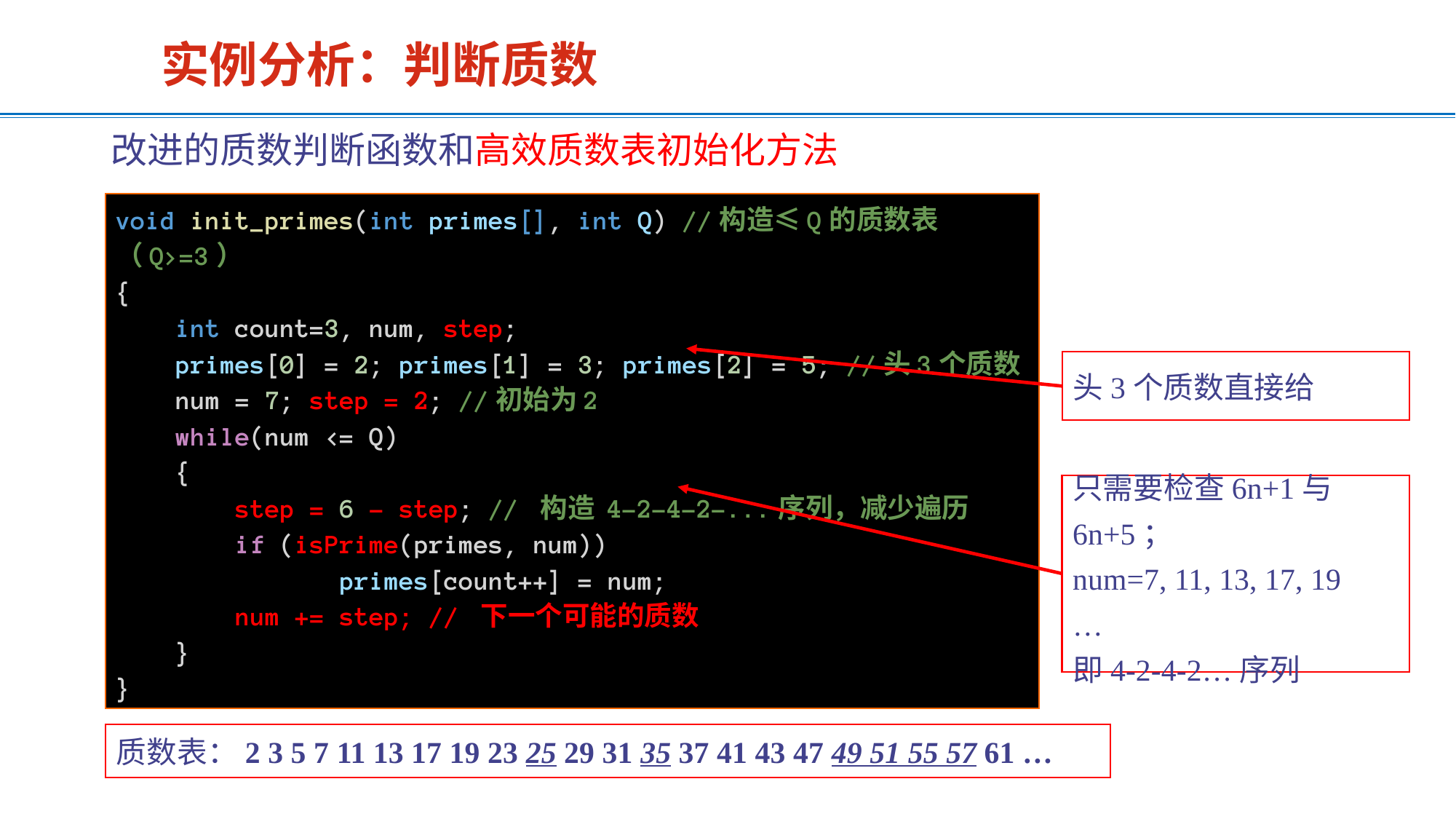

实例分析：判断质数
改进的质数判断函数和高效质数表初始化方法
void init_primes(int primes[], int Q) //构造≤Q的质数表（Q>=3）
{
    int count=3, num, step;
    primes[0] = 2; primes[1] = 3; primes[2] = 5; //头3个质数
    num = 7; step = 2; //初始为2
    while(num <= Q)
    {
        step = 6 - step; // 构造 4-2-4-2-...序列，减少遍历
        if (isPrime(primes, num))
               primes[count++] = num;
        num += step; // 下一个可能的质数
    }
}
void init_primes(int primes[], int Q) //构造含有Q个质数的表（Q>=3）
{
    int count=3, num, step;
    primes[0] = 2; primes[1] = 3; primes[2] = 5; //头3个质数
    num = 7; step = 2; //初始为2
    while(count < Q)
    {
        step = 6 - step; // 构造 4-2-4-2-...序列，减少遍历
        if (isPrime(primes, num))
               primes[count++] = num;
        num += step; // 下一个可能的质数
    }
}
头3个质数直接给
只需要检查6n+1与6n+5；
num=7, 11, 13, 17, 19
…
即4-2-4-2…序列
质数表：2 3 5 7 11 13 17 19 23 25 29 31 35 37 41 43 47 49 51 55 57 61 …